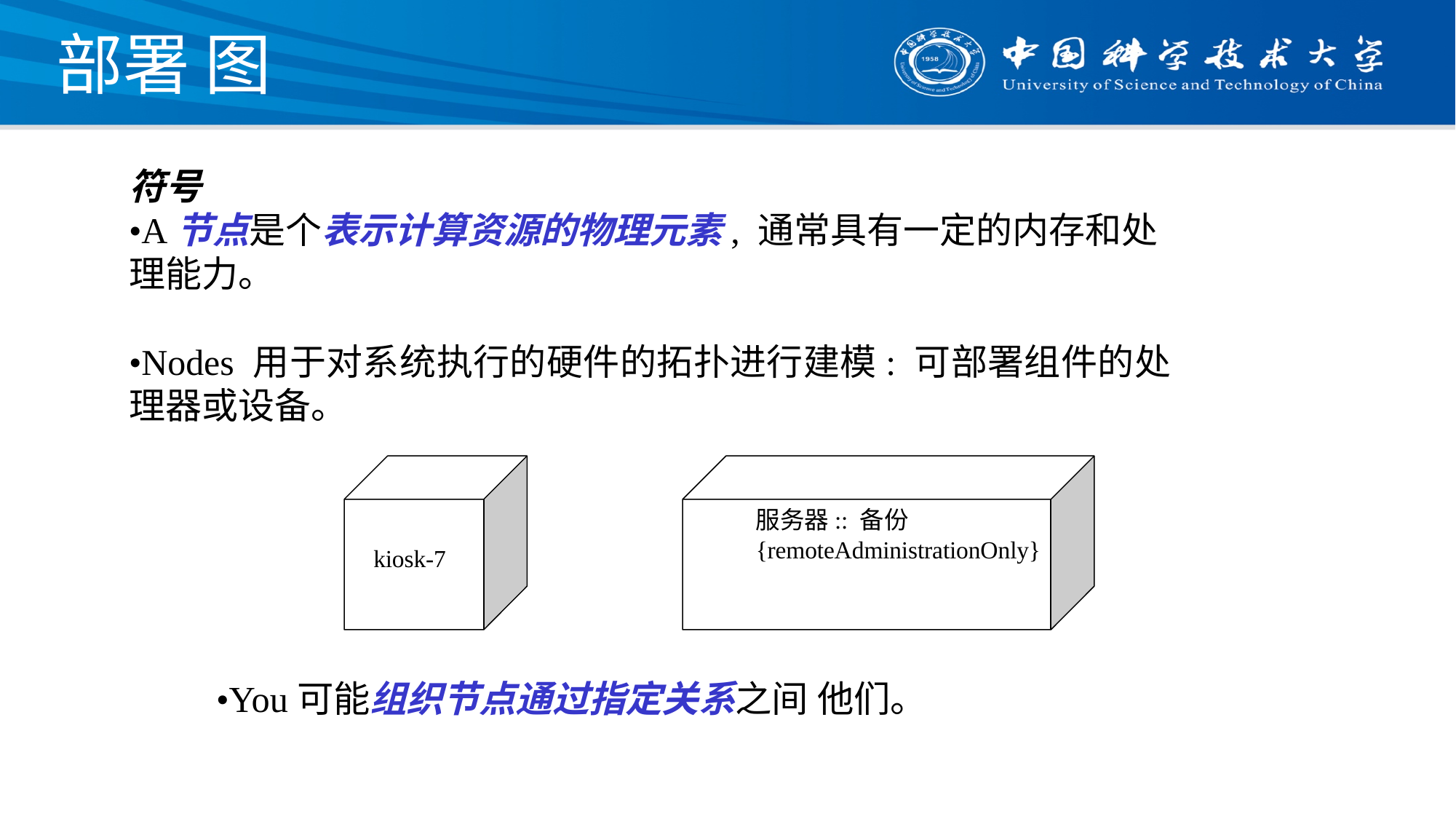

# 部署 图
符号
•A节点是个表示计算资源的物理元素, 通常具有一定的内存和处理能力。

•Nodes 用于对系统执行的硬件的拓扑进行建模: 可部署组件的处理器或设备。

服务器:: 备份
{remoteAdministrationOnly}
kiosk-7
•You可能组织节点通过指定关系之间 他们。